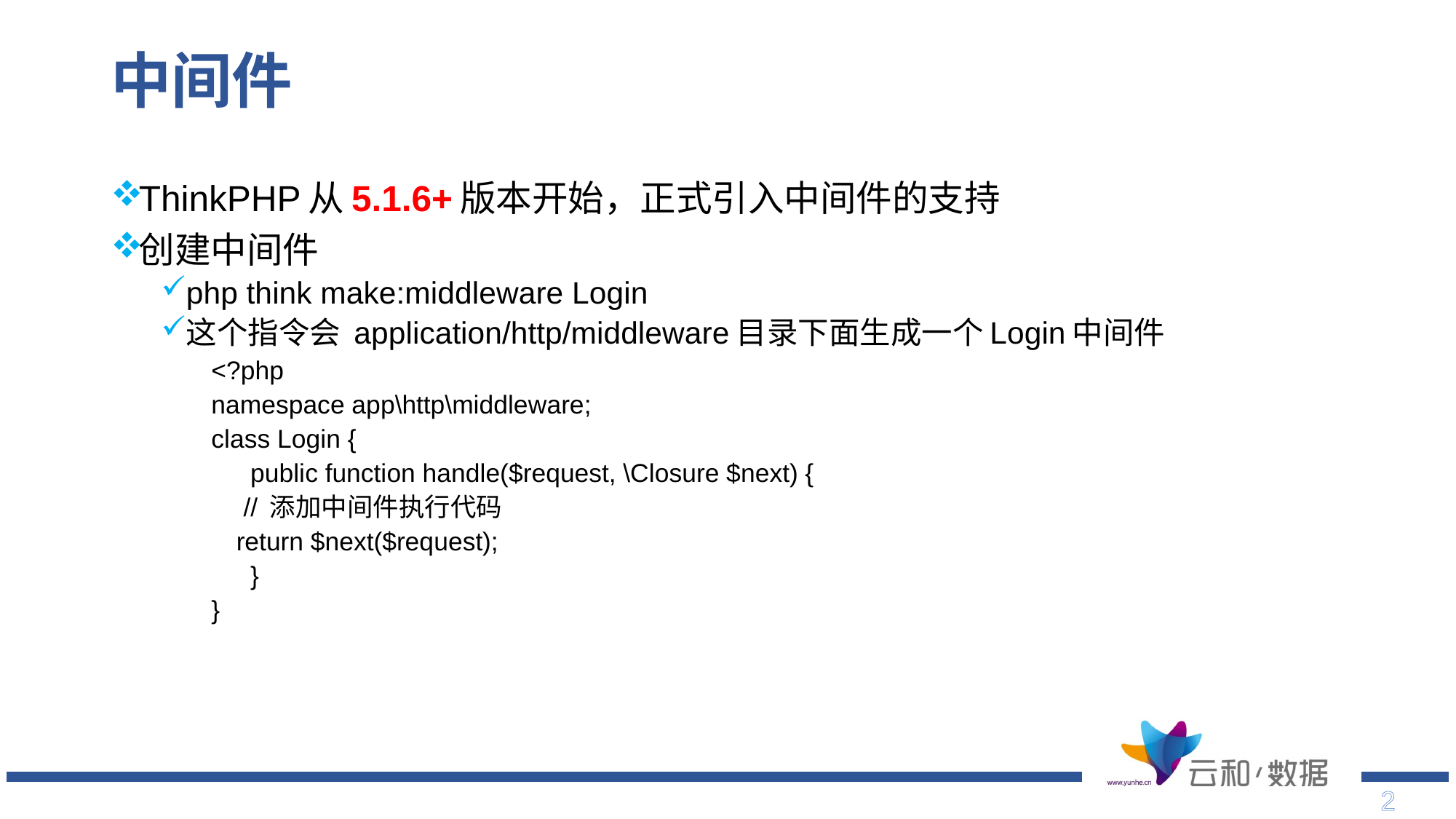

# 中间件
ThinkPHP从5.1.6+版本开始，正式引入中间件的支持
创建中间件
php think make:middleware Login
这个指令会 application/http/middleware目录下面生成一个Login中间件
<?php
namespace app\http\middleware;
class Login {
	  public function handle($request, \Closure $next) {
		 // 添加中间件执行代码
		return $next($request);
	  }
}